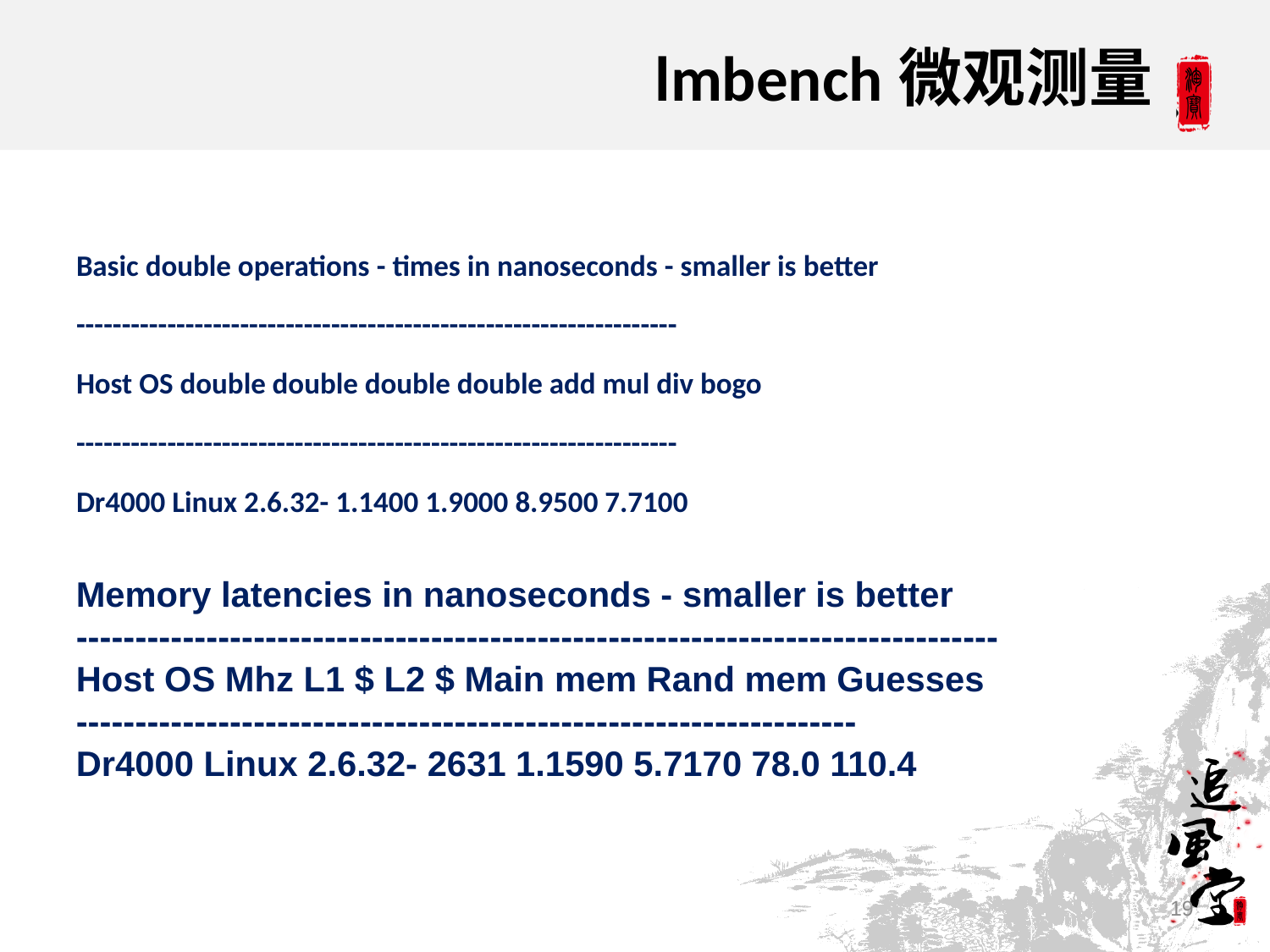

# lmbench微观测量
Basic double operations - times in nanoseconds - smaller is better
------------------------------------------------------------------
Host OS double double double double add mul div bogo
------------------------------------------------------------------
Dr4000 Linux 2.6.32- 1.1400 1.9000 8.9500 7.7100

Memory latencies in nanoseconds - smaller is better
------------------------------------------------------------------------------
Host OS Mhz L1 $ L2 $ Main mem Rand mem Guesses
------------------------------------------------------------------
Dr4000 Linux 2.6.32- 2631 1.1590 5.7170 78.0 110.4

19